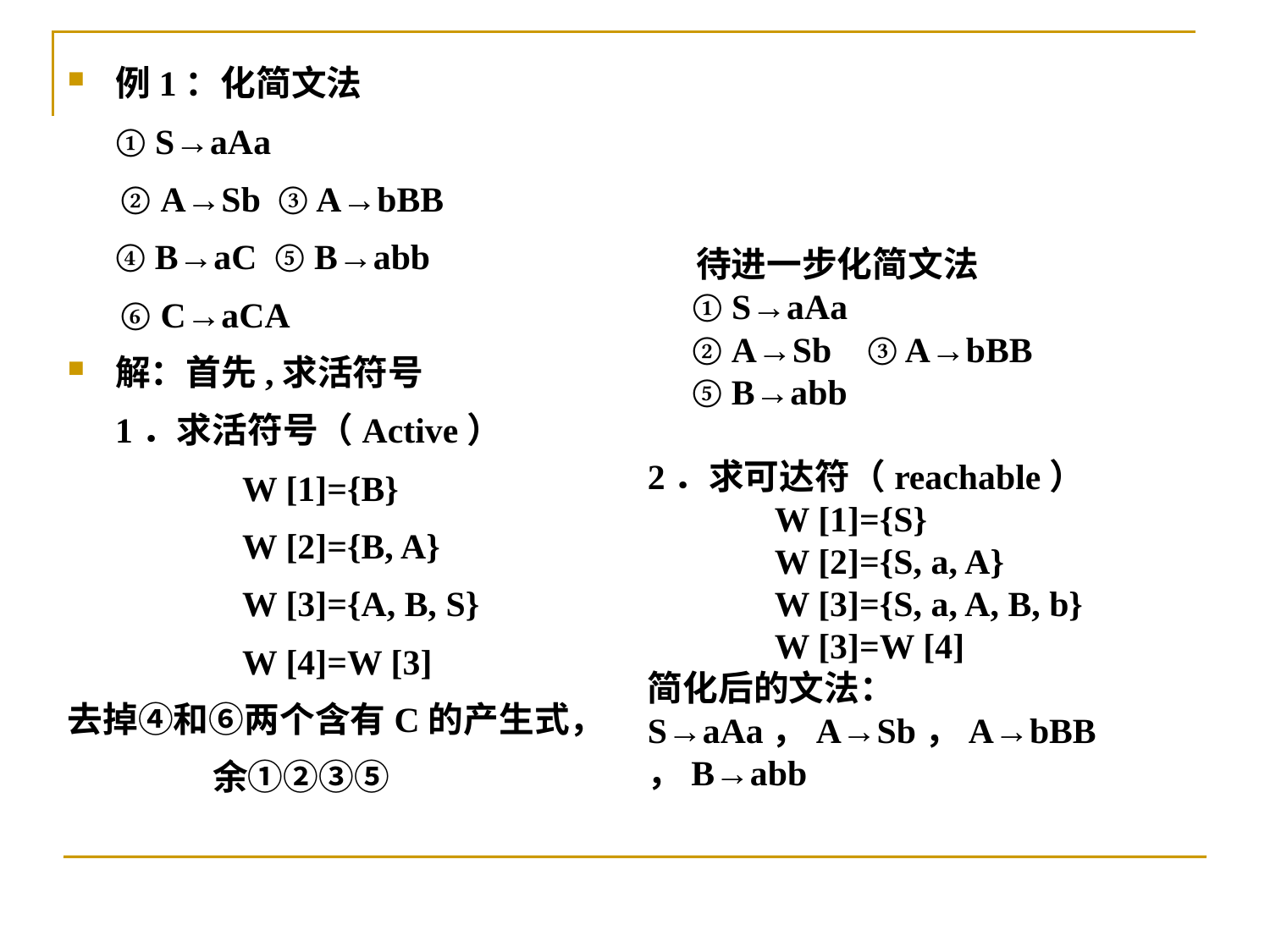

例1：化简文法
	① S→aAa
      ② A→Sb  ③ A→bBB
	④ B→aC  ⑤ B→abb
      ⑥ C→aCA
解：首先,求活符号
	1．求活符号（Active）
		W [1]={B}
		W [2]={B, A}
		W [3]={A, B, S}
		W [4]=W [3]
去掉④和⑥两个含有C的产生式，
                 余①②③⑤
     待进一步化简文法
     ① S→aAa
     ② A→Sb    ③ A→bBB
     ⑤ B→abb

2．求可达符（reachable）
	W [1]={S}
	W [2]={S, a, A}
	W [3]={S, a, A, B, b}
	W [3]=W [4]
简化后的文法：
S→aAa，A→Sb，A→bBB，B→abb

118